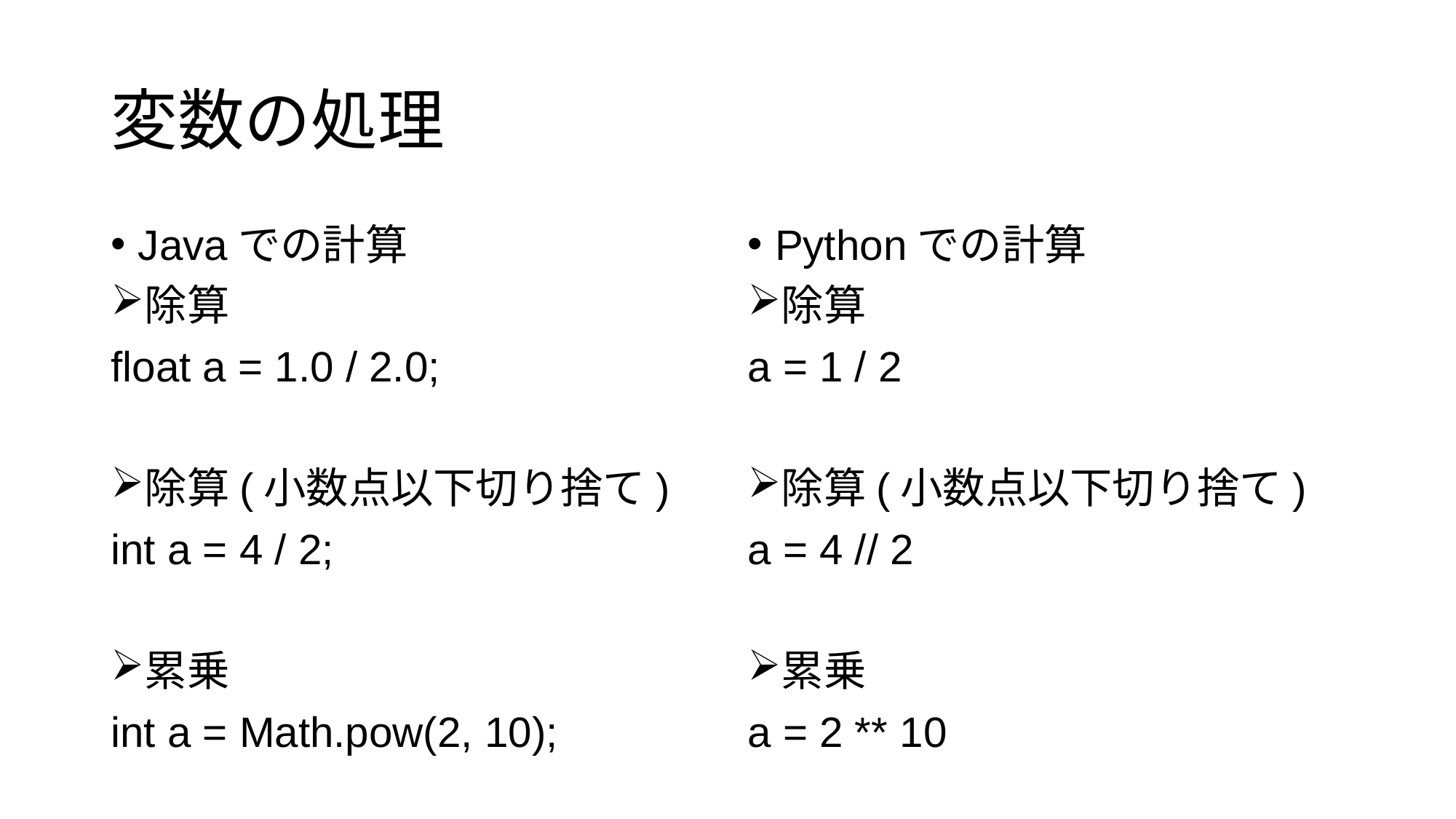

# 変数の処理
Pythonでの計算
除算
a = 1 / 2

除算(小数点以下切り捨て)
a = 4 // 2

累乗
a = 2 ** 10

Javaでの計算
除算
float a = 1.0 / 2.0;

除算(小数点以下切り捨て)
int a = 4 / 2;

累乗
int a = Math.pow(2, 10);